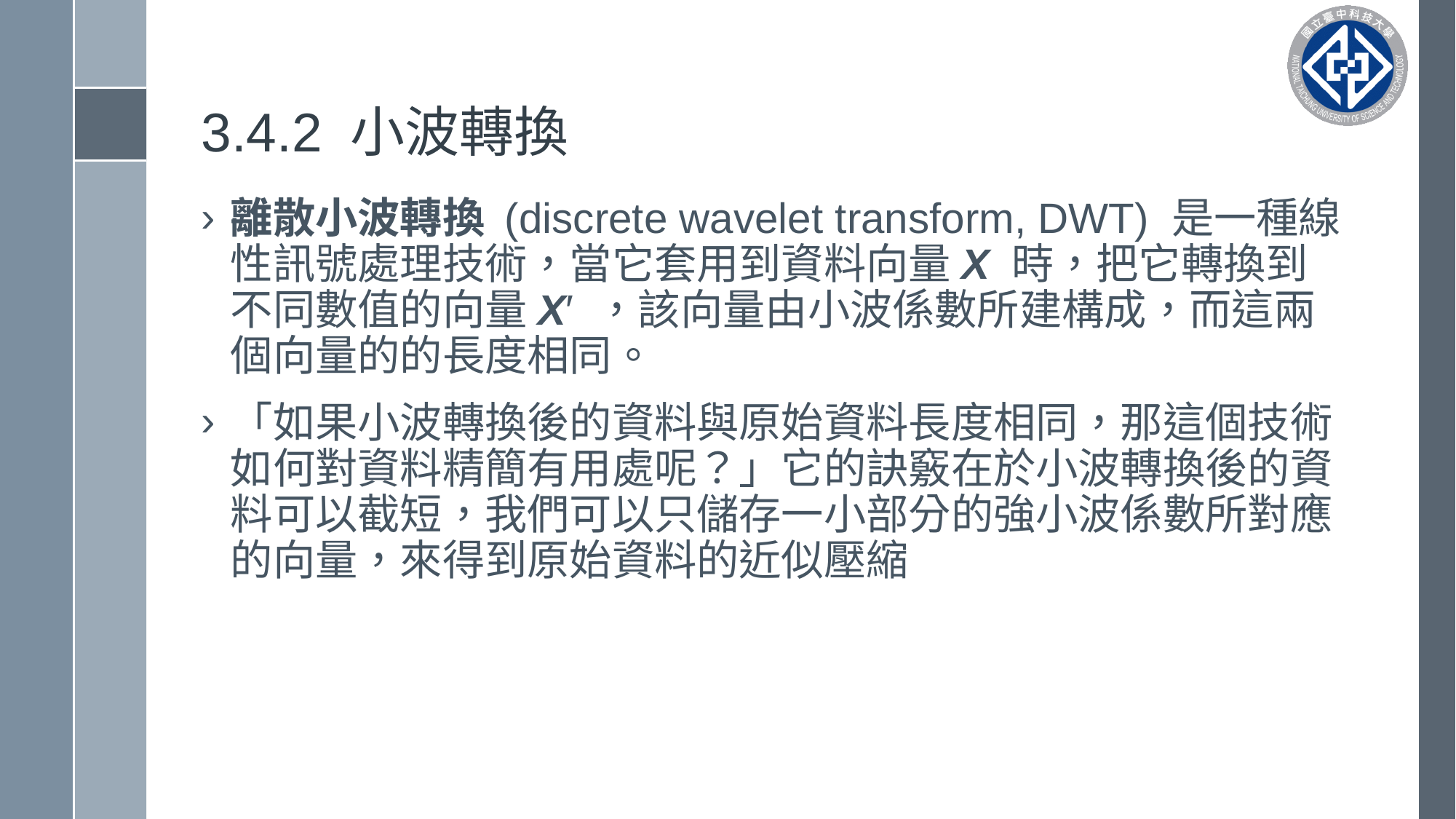

# 3.4.2 小波轉換
離散小波轉換 (discrete wavelet transform, DWT) 是一種線性訊號處理技術，當它套用到資料向量X 時，把它轉換到不同數值的向量X′ ，該向量由小波係數所建構成，而這兩個向量的的長度相同。
「如果小波轉換後的資料與原始資料長度相同，那這個技術如何對資料精簡有用處呢？」它的訣竅在於小波轉換後的資料可以截短，我們可以只儲存一小部分的強小波係數所對應的向量，來得到原始資料的近似壓縮